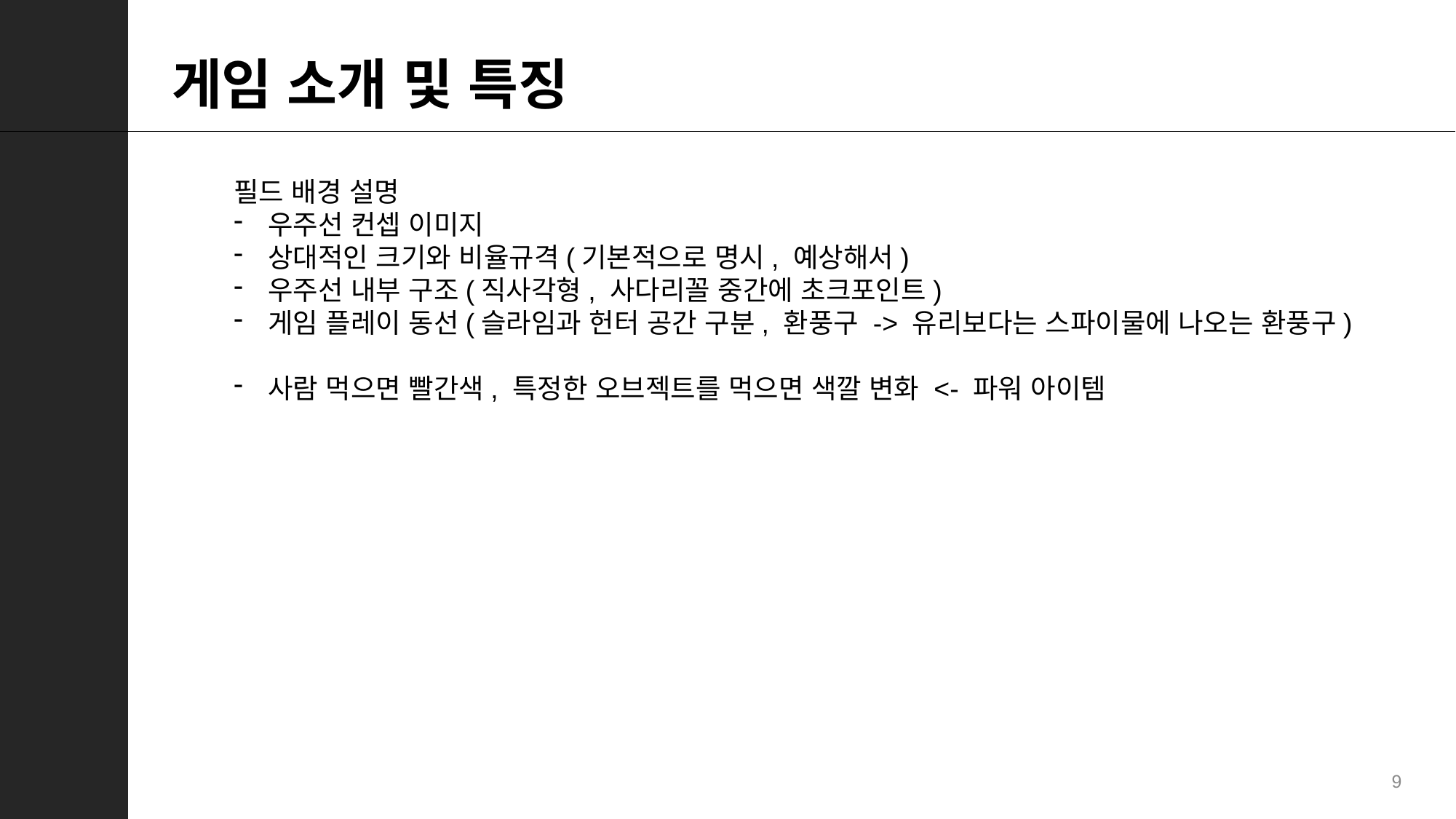

# 게임 소개 및 특징
필드 배경 설명
우주선 컨셉 이미지
상대적인 크기와 비율규격(기본적으로 명시, 예상해서)
우주선 내부 구조(직사각형, 사다리꼴 중간에 초크포인트)
게임 플레이 동선(슬라임과 헌터 공간 구분, 환풍구 -> 유리보다는 스파이물에 나오는 환풍구)

사람 먹으면 빨간색, 특정한 오브젝트를 먹으면 색깔 변화 <- 파워 아이템

9